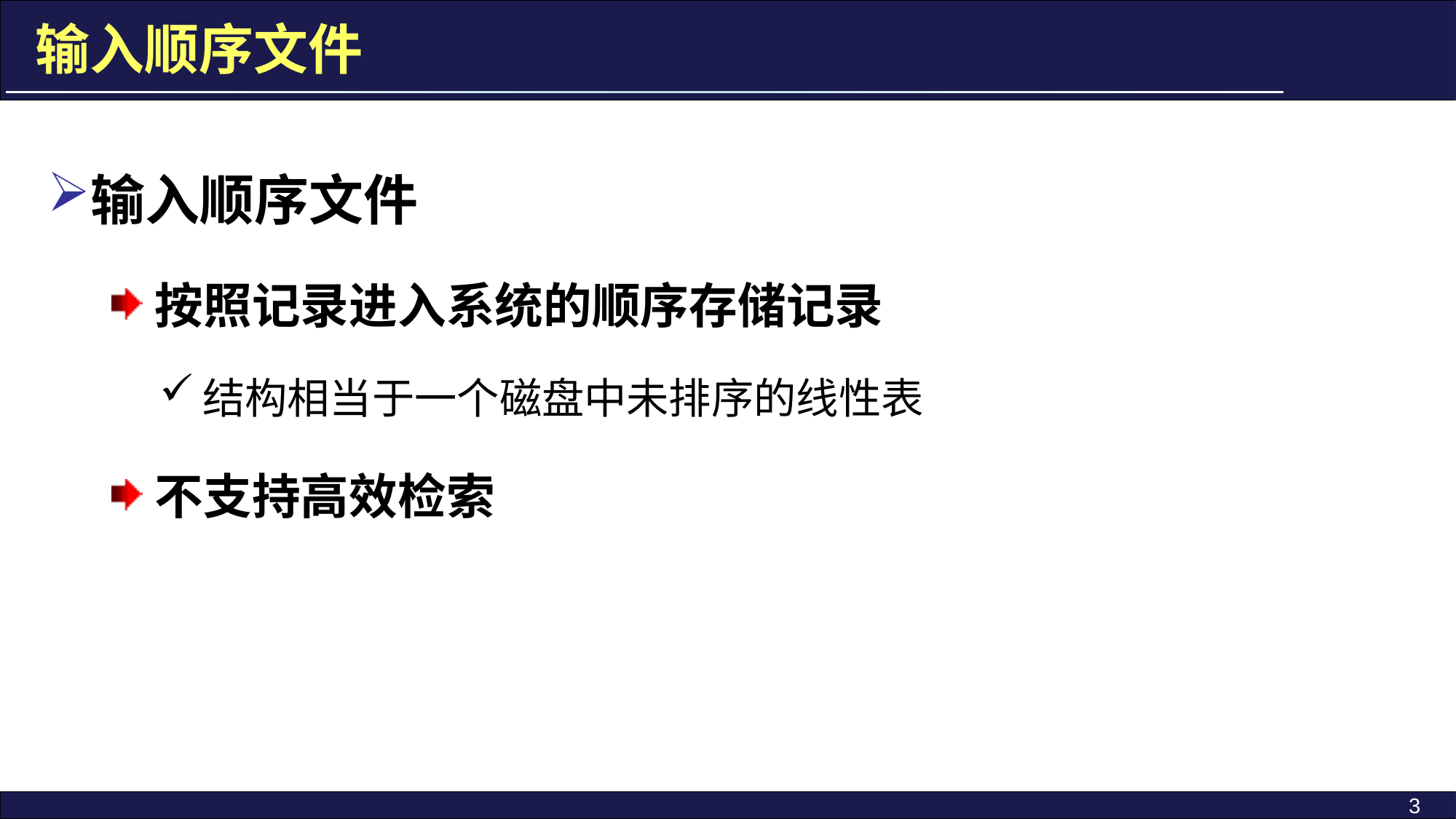

输入顺序文件
输入顺序文件
按照记录进入系统的顺序存储记录
结构相当于一个磁盘中未排序的线性表
不支持高效检索

3